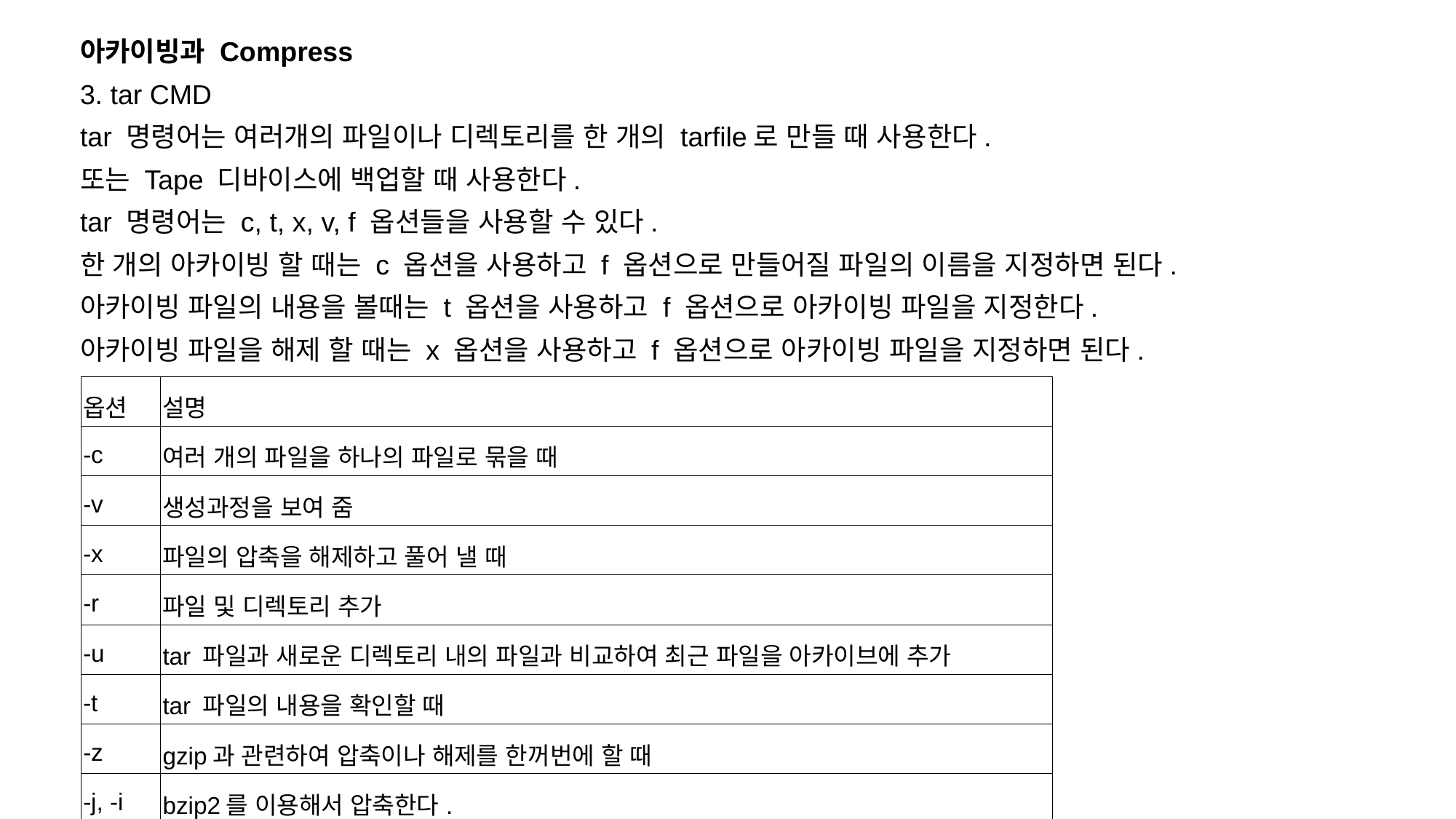

아카이빙과 Compress
3. tar CMD
tar 명령어는 여러개의 파일이나 디렉토리를 한 개의 tarfile로 만들 때 사용한다.
또는 Tape 디바이스에 백업할 때 사용한다.
tar 명령어는 c, t, x, v, f 옵션들을 사용할 수 있다.
한 개의 아카이빙 할 때는 c 옵션을 사용하고 f 옵션으로 만들어질 파일의 이름을 지정하면 된다.
아카이빙 파일의 내용을 볼때는 t 옵션을 사용하고 f 옵션으로 아카이빙 파일을 지정한다.
아카이빙 파일을 해제 할 때는 x 옵션을 사용하고 f 옵션으로 아카이빙 파일을 지정하면 된다.

| 옵션 | 설명 |
| --- | --- |
| -c | 여러 개의 파일을 하나의 파일로 묶을 때 |
| -v | 생성과정을 보여 줌 |
| -x | 파일의 압축을 해제하고 풀어 낼 때 |
| -r | 파일 및 디렉토리 추가 |
| -u | tar 파일과 새로운 디렉토리 내의 파일과 비교하여 최근 파일을 아카이브에 추가 |
| -t | tar 파일의 내용을 확인할 때 |
| -z | gzip과 관련하여 압축이나 해제를 한꺼번에 할 때 |
| -j, -i | bzip2를 이용해서 압축한다. |